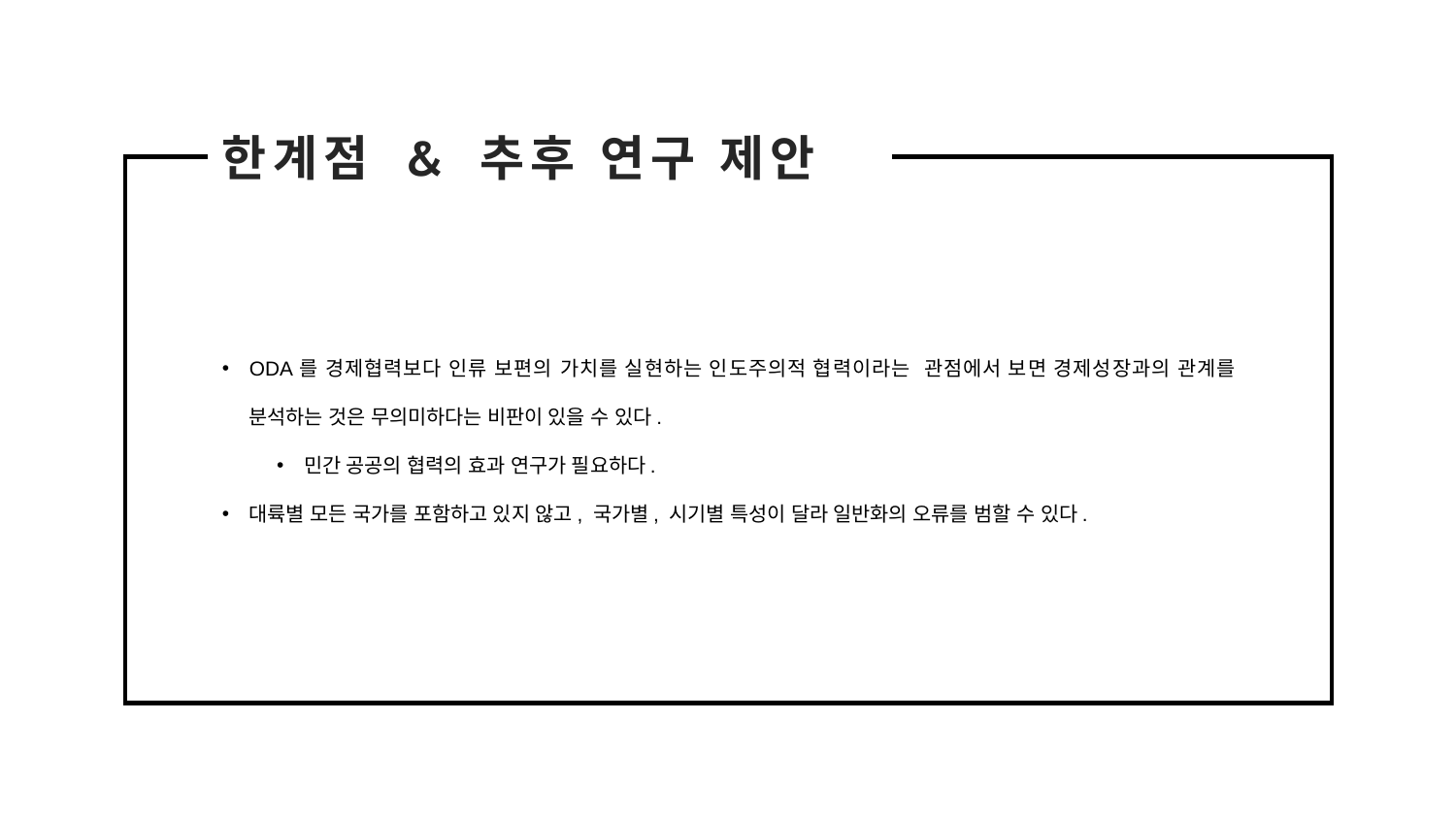

한계점 & 추후 연구 제안

ODA를 경제협력보다 인류 보편의 가치를 실현하는 인도주의적 협력이라는  관점에서 보면 경제성장과의 관계를 분석하는 것은 무의미하다는 비판이 있을 수 있다.
민간 공공의 협력의 효과 연구가 필요하다.
대륙별 모든 국가를 포함하고 있지 않고, 국가별, 시기별 특성이 달라 일반화의 오류를 범할 수 있다.